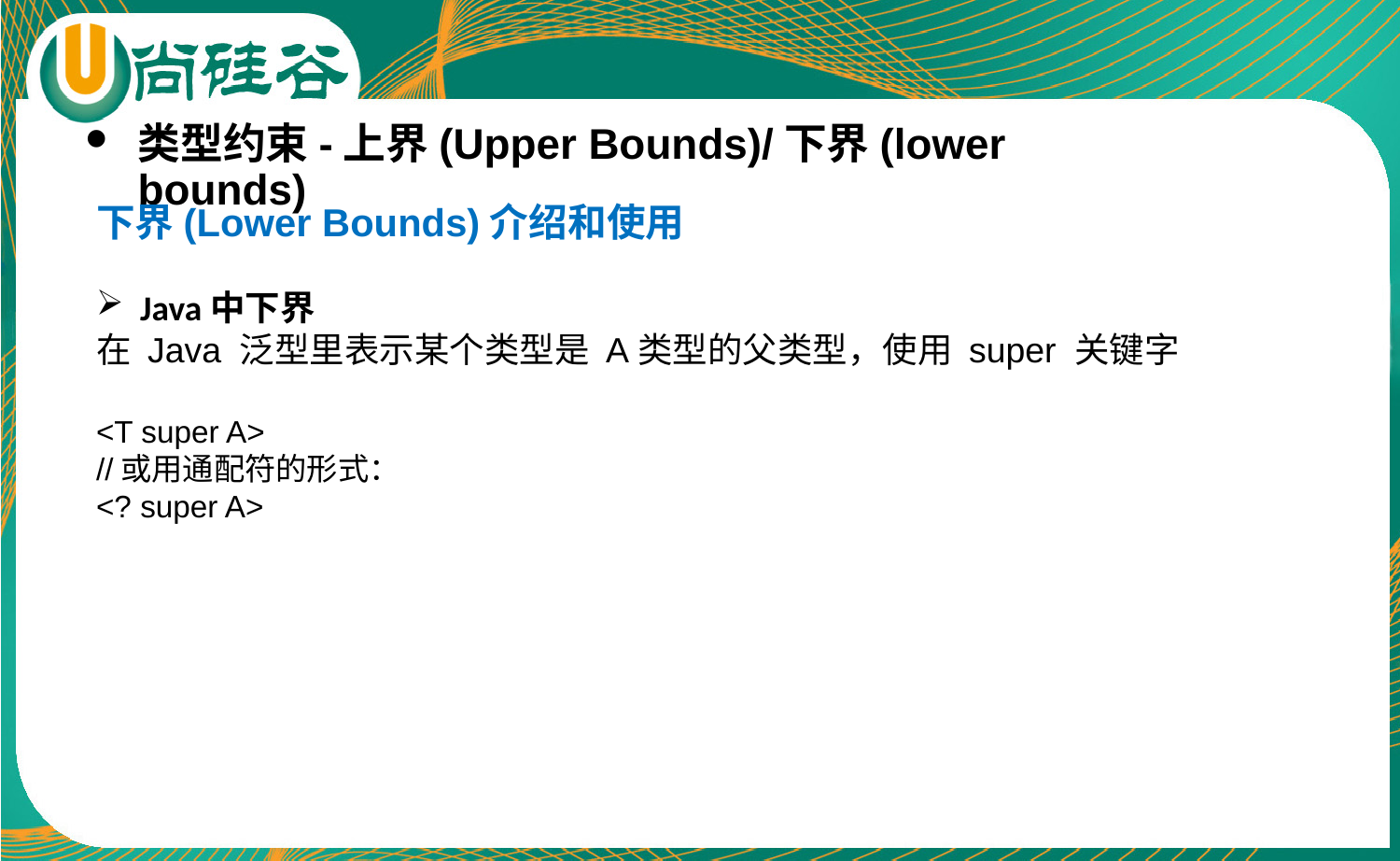

类型约束-上界(Upper Bounds)/下界(lower bounds)

下界(Lower Bounds)介绍和使用

Java中下界
在 Java 泛型里表示某个类型是 A类型的父类型，使用 super 关键字

<T super A>
//或用通配符的形式：
<? super A>